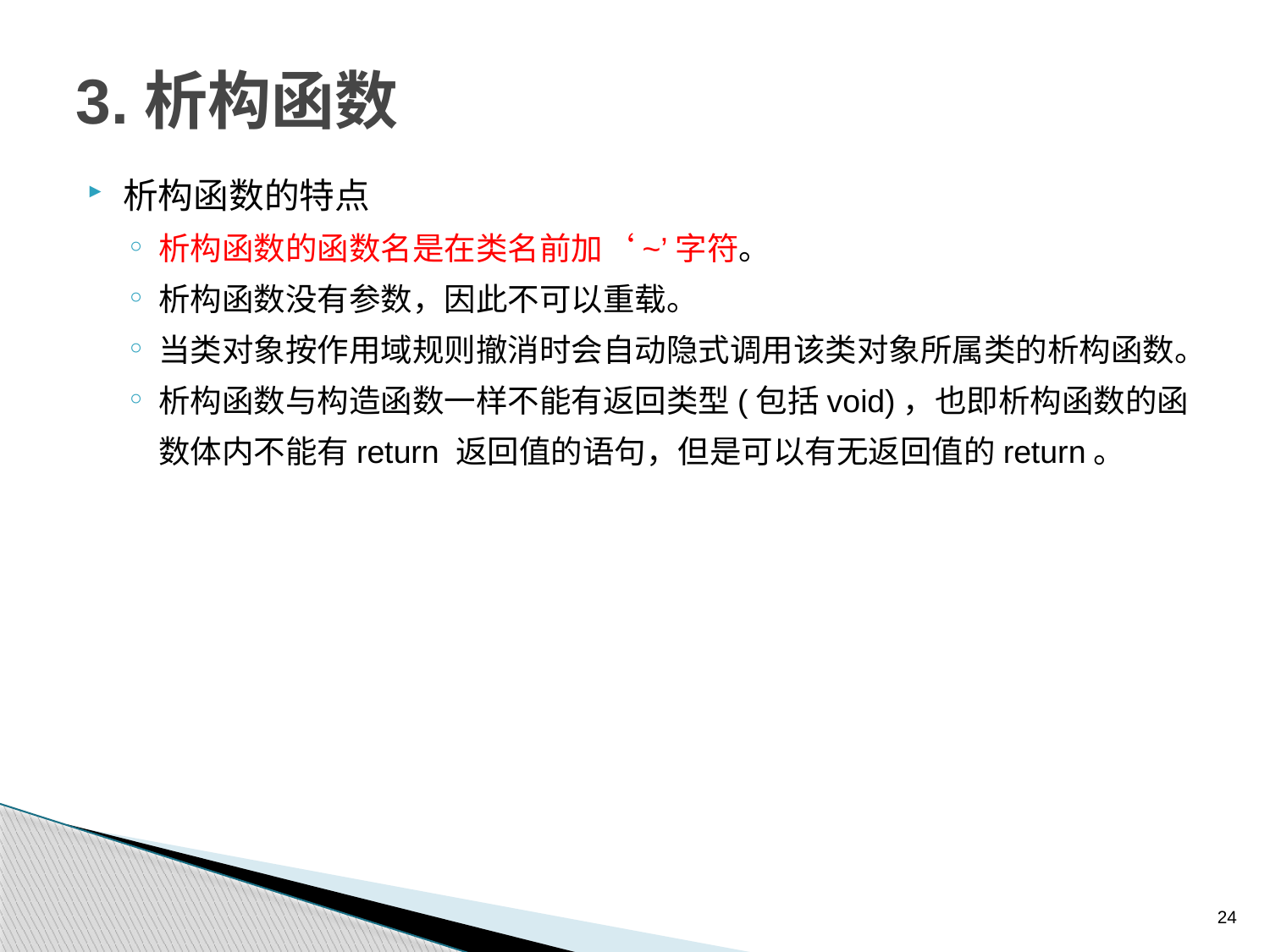

# 3.析构函数
析构函数的特点
析构函数的函数名是在类名前加‘~’字符。
析构函数没有参数，因此不可以重载。
当类对象按作用域规则撤消时会自动隐式调用该类对象所属类的析构函数。
析构函数与构造函数一样不能有返回类型(包括void)，也即析构函数的函数体内不能有return 返回值的语句，但是可以有无返回值的return。

24